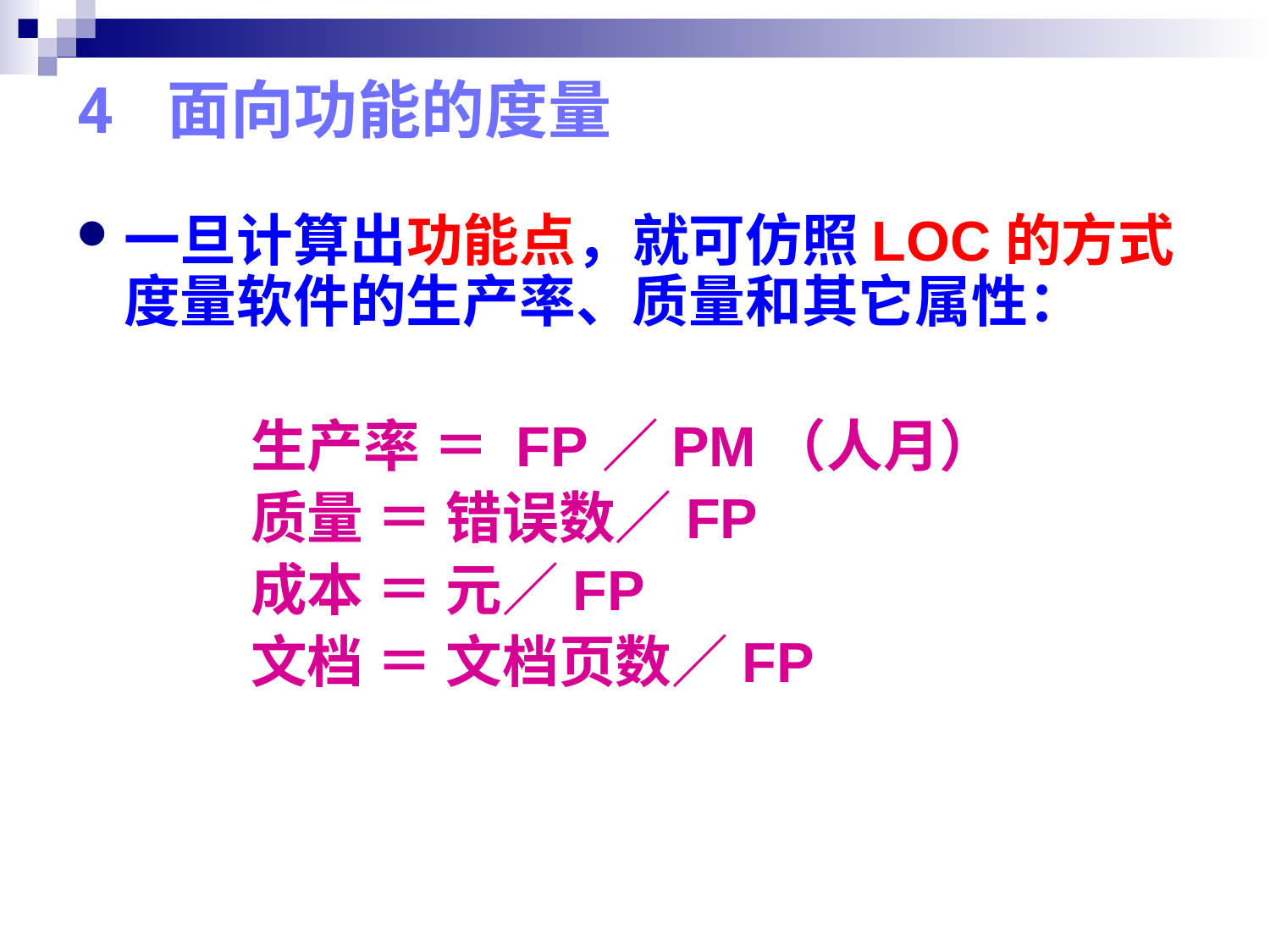

# 4 面向功能的度量
一旦计算出功能点，就可仿照LOC的方式度量软件的生产率、质量和其它属性：

		生产率 ＝ FP／PM（人月）
		质量 ＝ 错误数／FP
		成本 ＝ 元／FP
		文档 ＝ 文档页数／FP

18